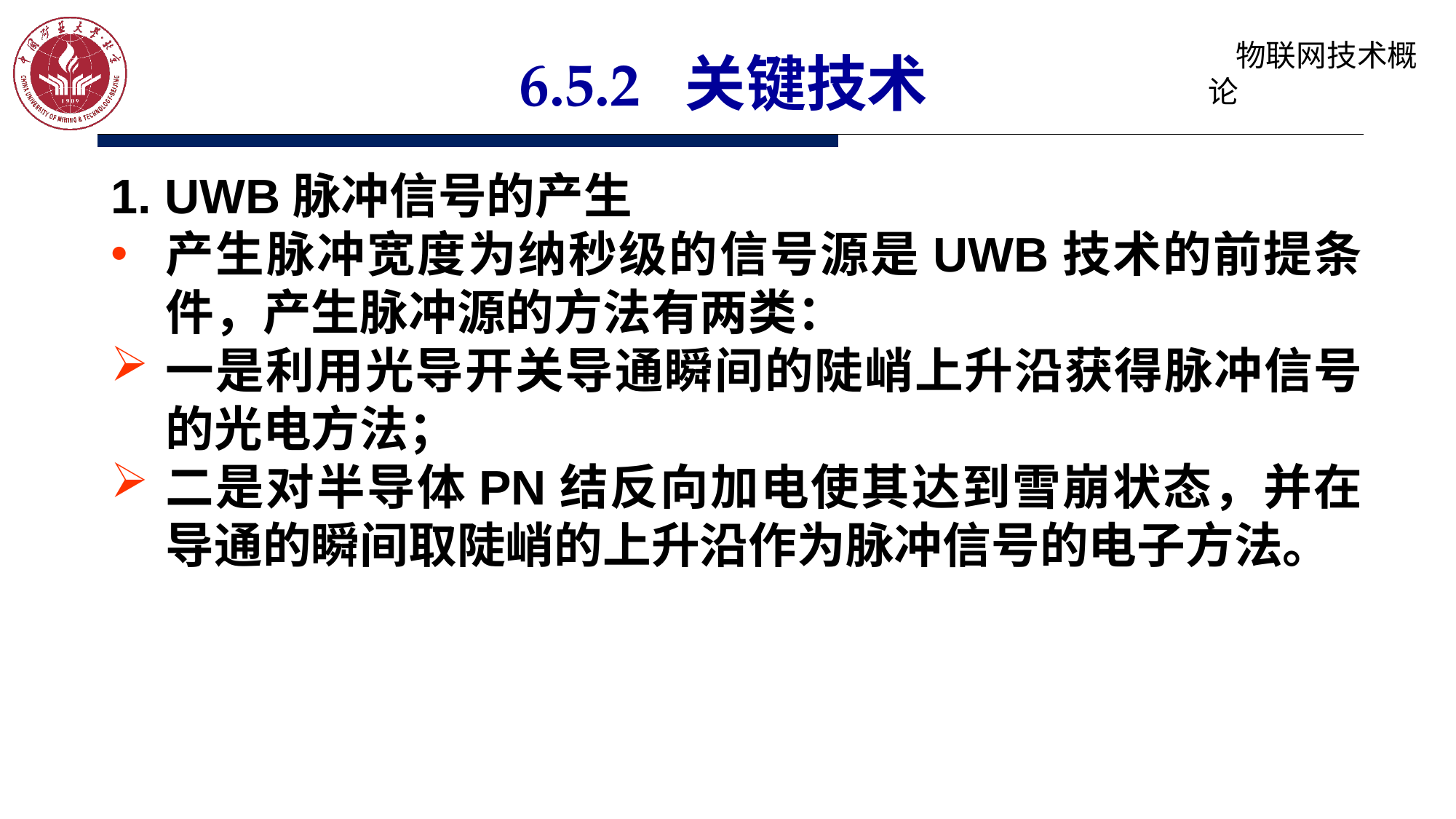

# 6.5.2  关键技术
1. UWB脉冲信号的产生
产生脉冲宽度为纳秒级的信号源是UWB技术的前提条件，产生脉冲源的方法有两类：
一是利用光导开关导通瞬间的陡峭上升沿获得脉冲信号的光电方法；
二是对半导体PN结反向加电使其达到雪崩状态，并在导通的瞬间取陡峭的上升沿作为脉冲信号的电子方法。